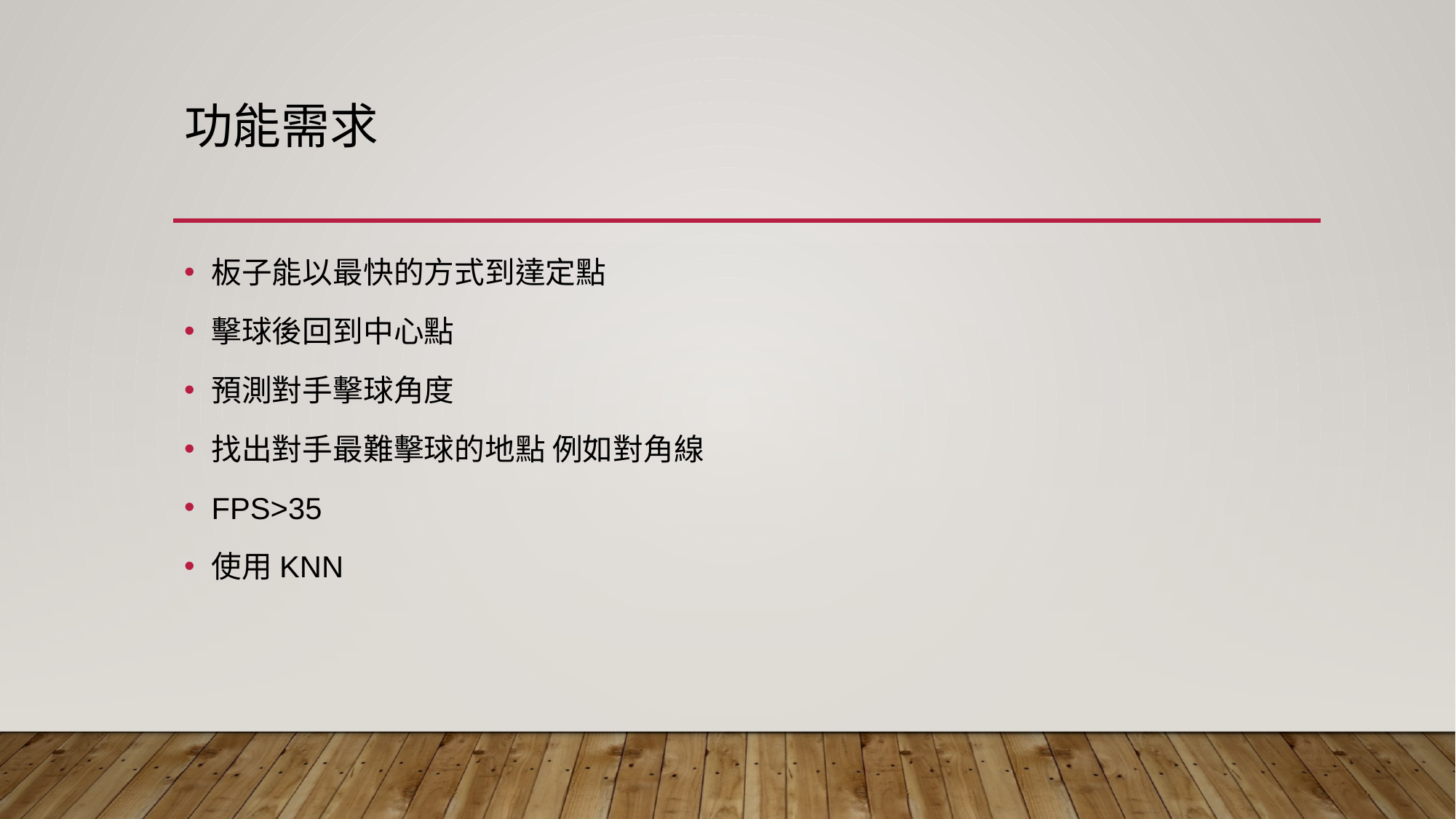

# 功能需求
板子能以最快的方式到達定點
擊球後回到中心點
預測對手擊球角度
找出對手最難擊球的地點 例如對角線
FPS>35
使用KNN